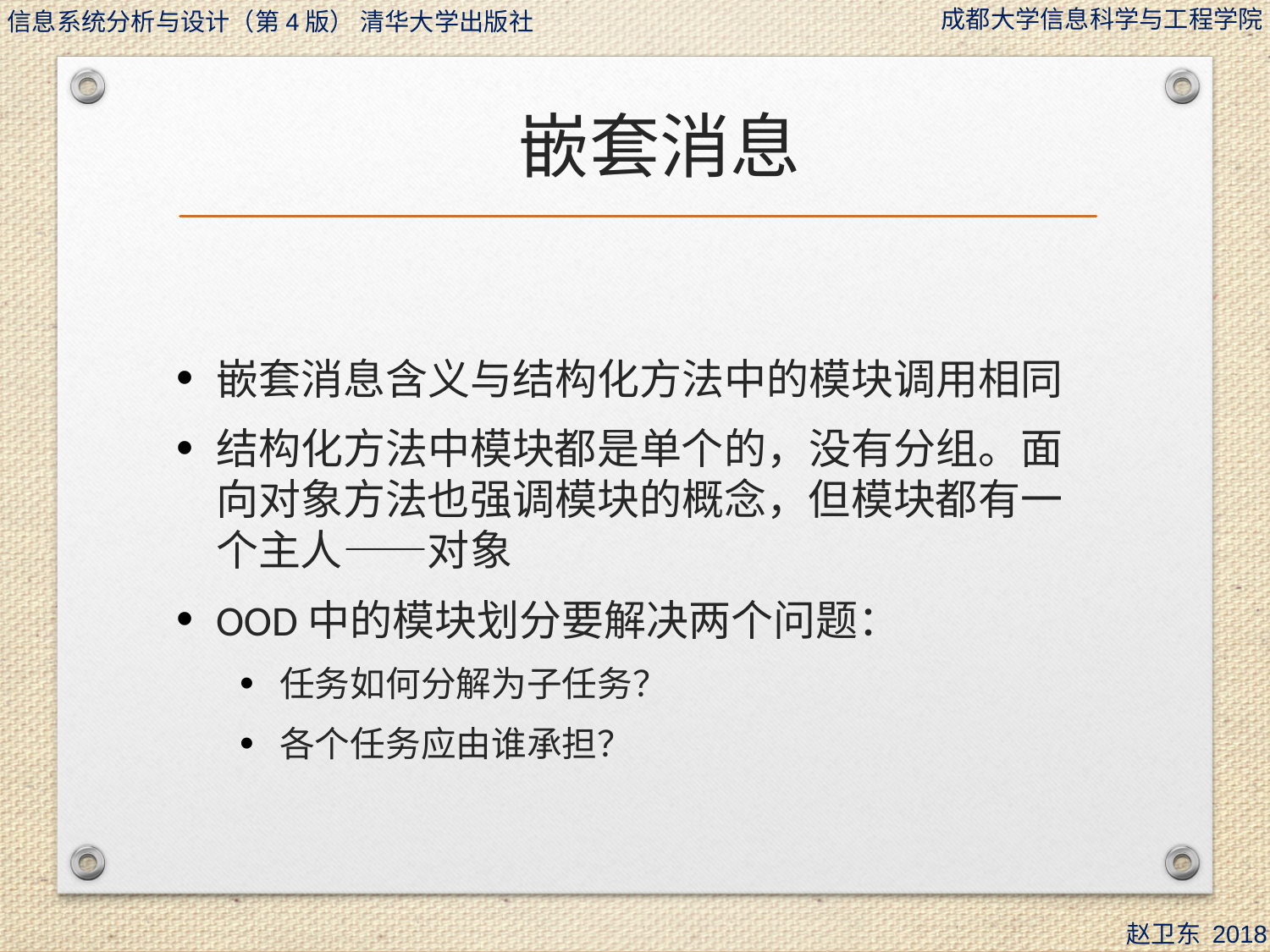

# 嵌套消息
嵌套消息含义与结构化方法中的模块调用相同
结构化方法中模块都是单个的，没有分组。面向对象方法也强调模块的概念，但模块都有一个主人——对象
OOD中的模块划分要解决两个问题：
任务如何分解为子任务？
各个任务应由谁承担？